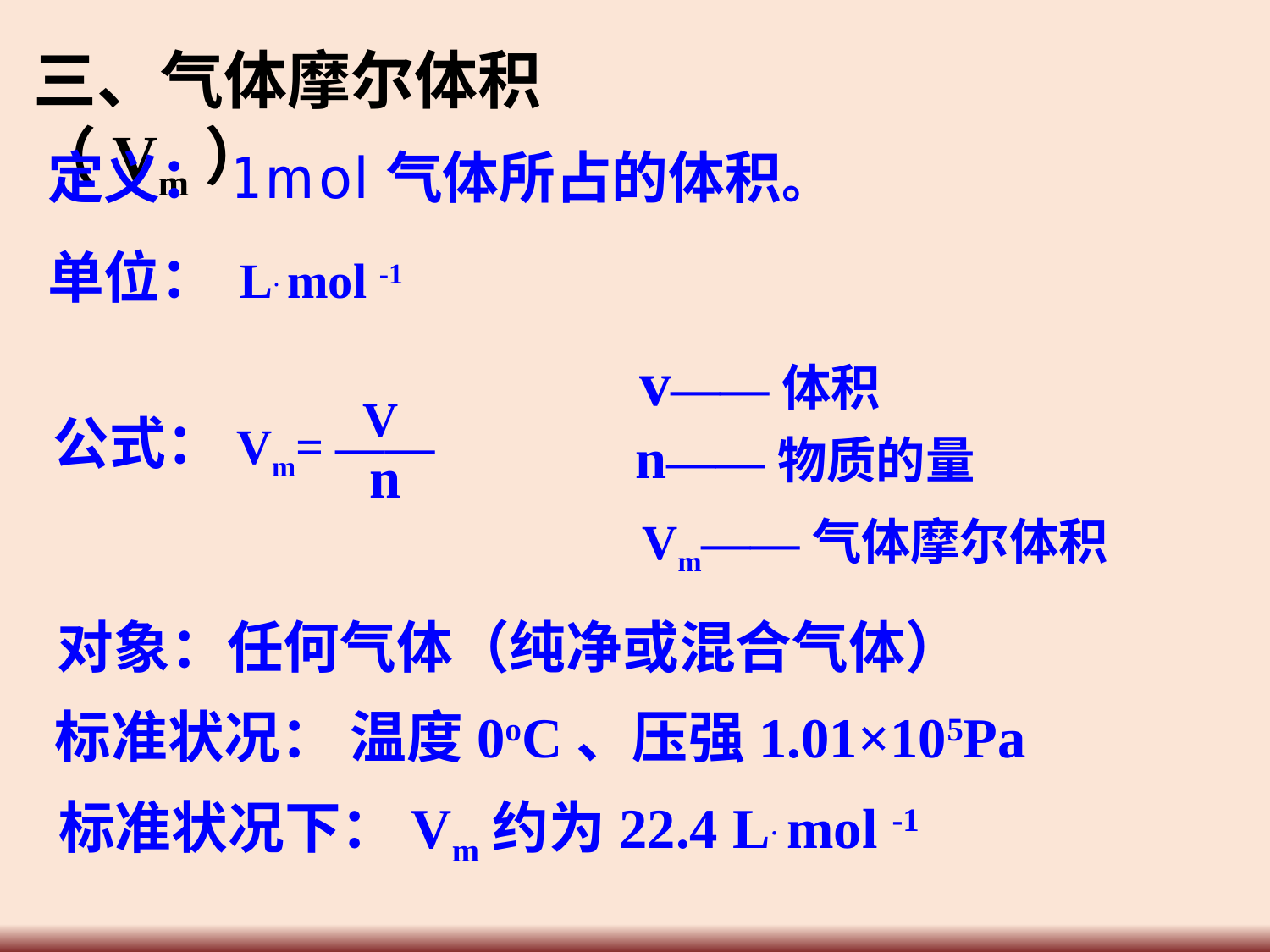

三、气体摩尔体积（Vm）
定义：1mol气体所占的体积。
单位： L. mol -1
v——体积
V
公式：Vm= ——
n
n——物质的量
Vm——气体摩尔体积
对象：任何气体（纯净或混合气体）
标准状况： 温度0oC、压强1.01×105Pa
标准状况下：Vm约为22.4 L. mol -1